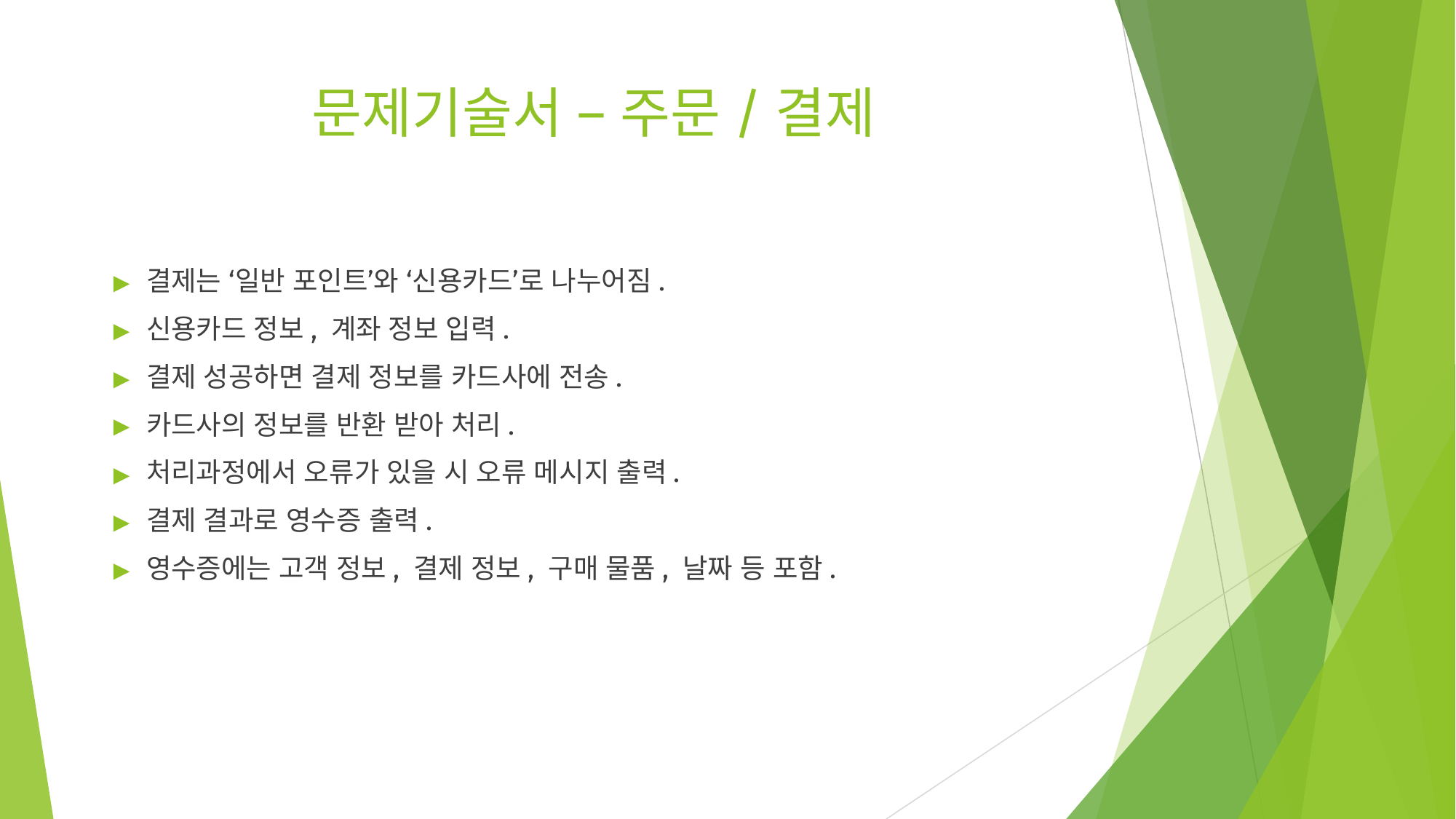

# 문제기술서 – 주문/결제
결제는 ‘일반 포인트’와 ‘신용카드’로 나누어짐.
신용카드 정보, 계좌 정보 입력.
결제 성공하면 결제 정보를 카드사에 전송.
카드사의 정보를 반환 받아 처리.
처리과정에서 오류가 있을 시 오류 메시지 출력.
결제 결과로 영수증 출력.
영수증에는 고객 정보, 결제 정보, 구매 물품, 날짜 등 포함.